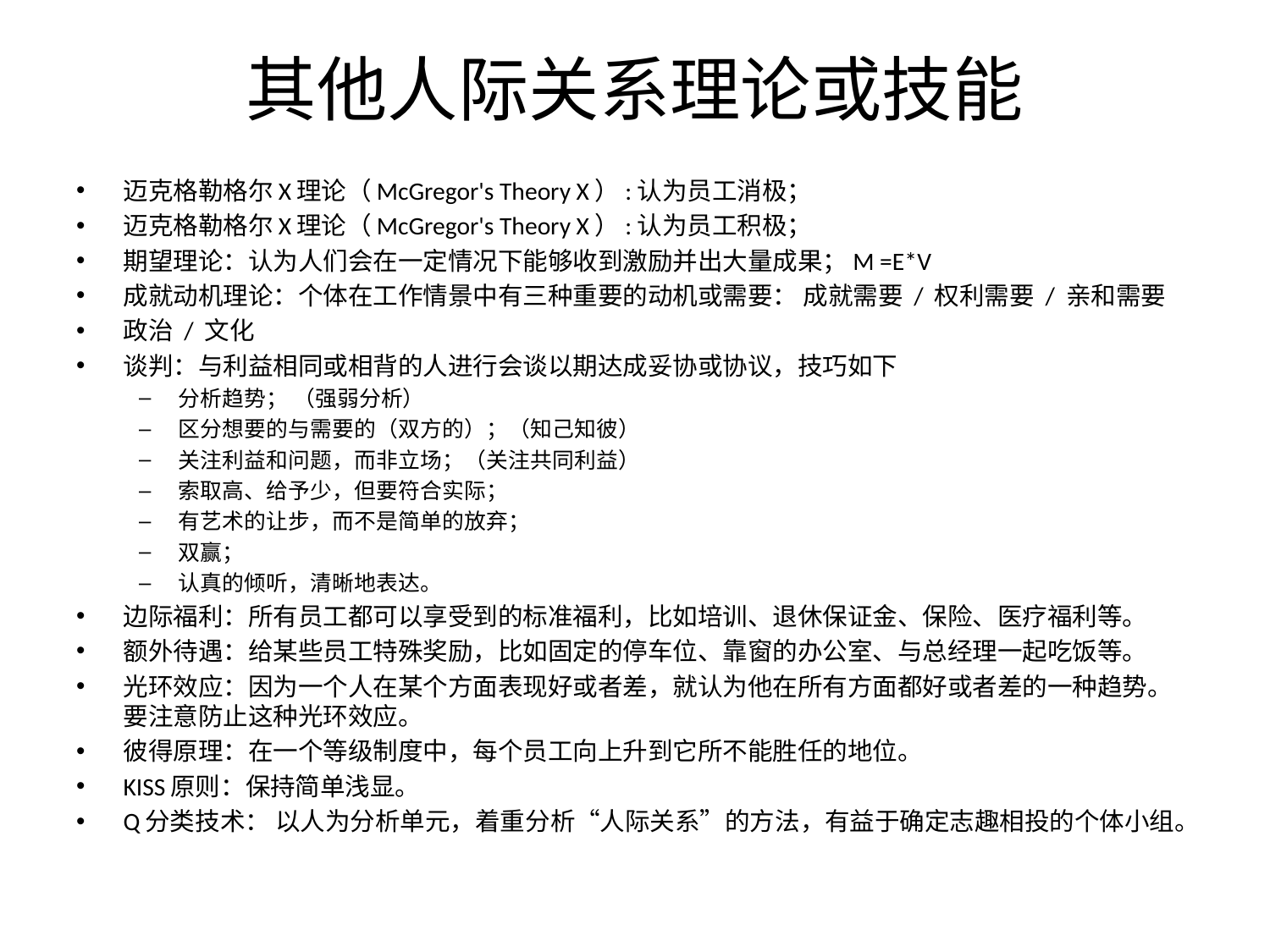

# 其他人际关系理论或技能
迈克格勒格尔X理论（McGregor's Theory X）:认为员工消极；
迈克格勒格尔X理论（McGregor's Theory X）:认为员工积极；
期望理论：认为人们会在一定情况下能够收到激励并出大量成果；M =E*V
成就动机理论：个体在工作情景中有三种重要的动机或需要： 成就需要 / 权利需要 / 亲和需要
政治 / 文化
谈判：与利益相同或相背的人进行会谈以期达成妥协或协议，技巧如下
分析趋势； （强弱分析）
区分想要的与需要的（双方的）；（知己知彼）
关注利益和问题，而非立场；（关注共同利益）
索取高、给予少，但要符合实际；
有艺术的让步，而不是简单的放弃；
双赢；
认真的倾听，清晰地表达。
边际福利：所有员工都可以享受到的标准福利，比如培训、退休保证金、保险、医疗福利等。
额外待遇：给某些员工特殊奖励，比如固定的停车位、靠窗的办公室、与总经理一起吃饭等。
光环效应：因为一个人在某个方面表现好或者差，就认为他在所有方面都好或者差的一种趋势。要注意防止这种光环效应。
彼得原理：在一个等级制度中，每个员工向上升到它所不能胜任的地位。
KISS原则：保持简单浅显。
Q分类技术： 以人为分析单元，着重分析“人际关系”的方法，有益于确定志趣相投的个体小组。